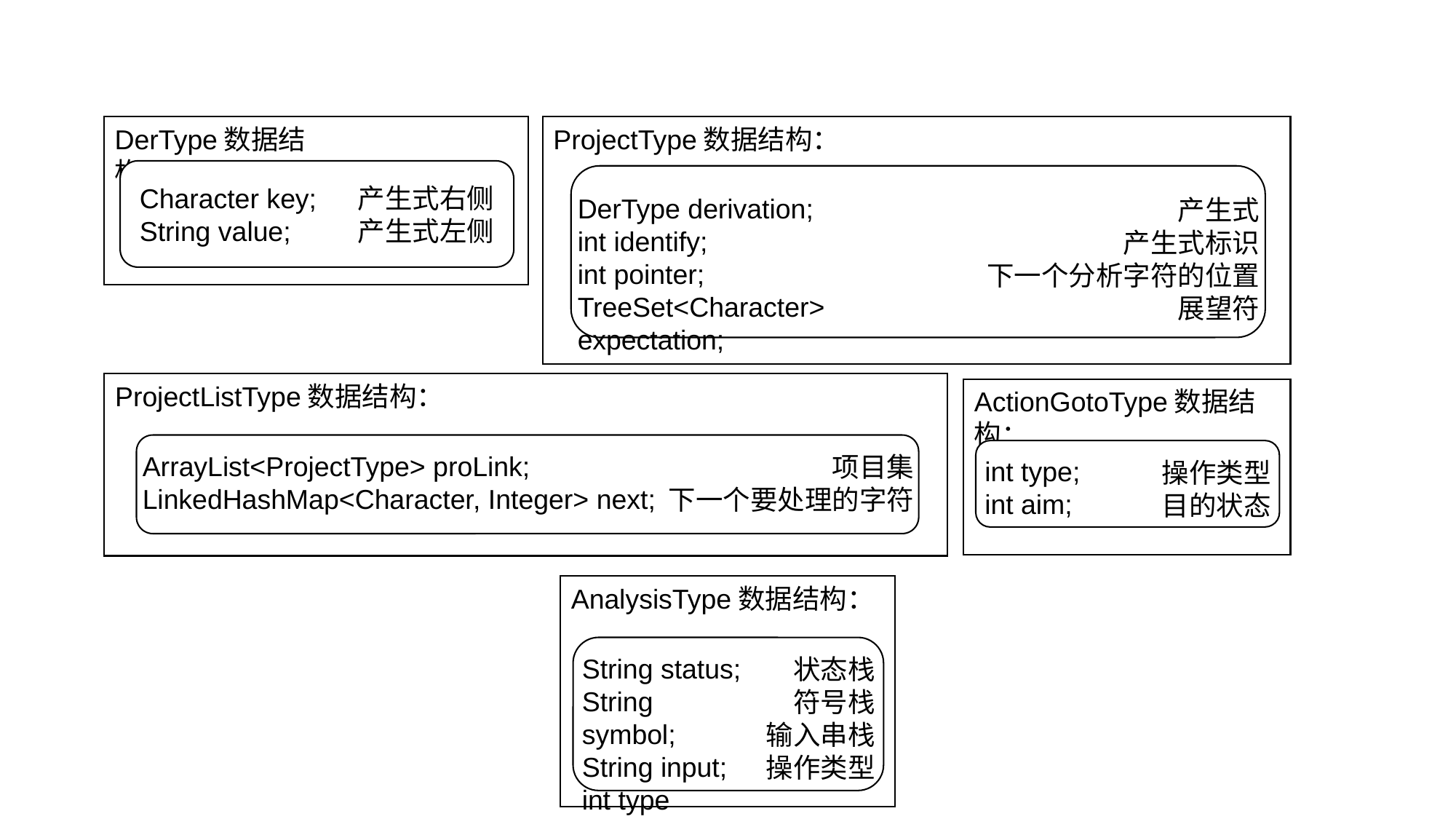

DerType数据结构：
Character key;	产生式右侧
String value;	产生式左侧

ProjectType数据结构：

DerType derivation;
int identify;
int pointer;
TreeSet<Character> expectation;
产生式
产生式标识
下一个分析字符的位置
展望符

ProjectListType数据结构：

ArrayList<ProjectType> proLink;
LinkedHashMap<Character, Integer> next;
项目集
下一个要处理的字符

ActionGotoType数据结构：

int type;
int aim;
操作类型
目的状态

AnalysisType数据结构：

String status;
String symbol;
String input;
int type
状态栈
符号栈
输入串栈
操作类型